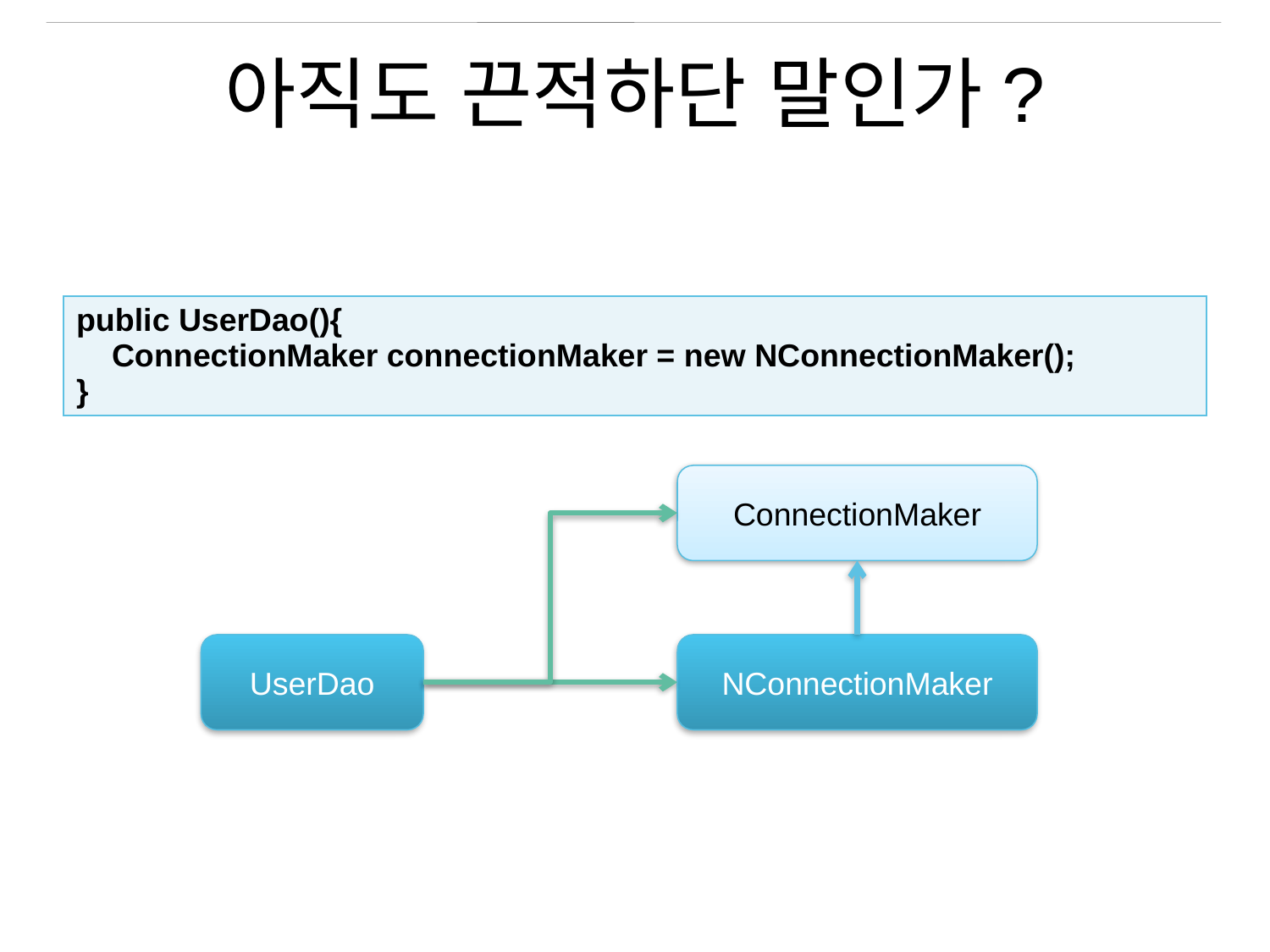

# 아직도 끈적하단 말인가?
| public UserDao(){ ConnectionMaker connectionMaker = new NConnectionMaker(); } |
| --- |
ConnectionMaker
UserDao
NConnectionMaker